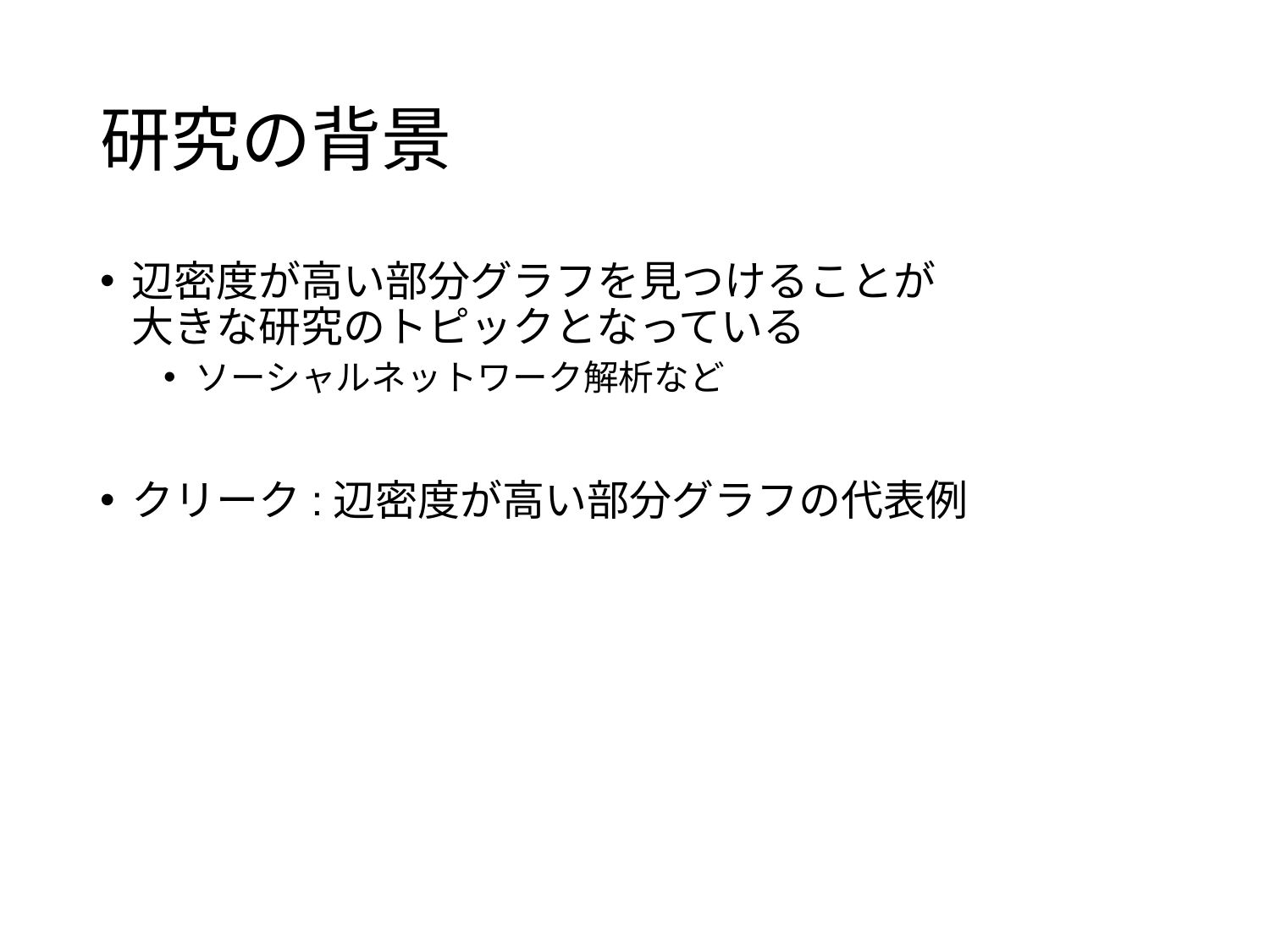

# 研究の背景
辺密度が高い部分グラフを見つけることが
大きな研究のトピックとなっている
ソーシャルネットワーク解析など

クリーク:辺密度が高い部分グラフの代表例